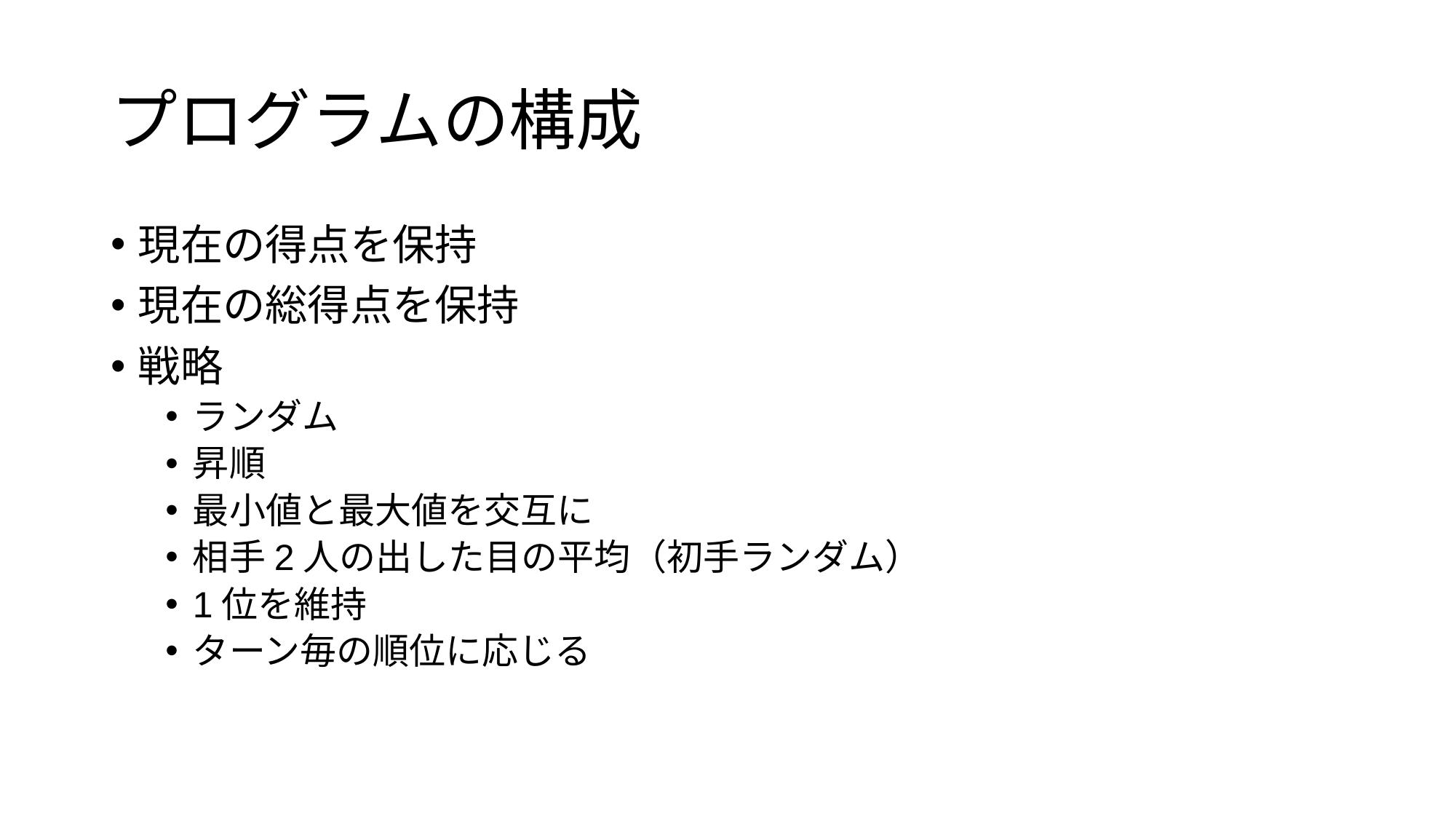

# プログラムの構成
現在の得点を保持
現在の総得点を保持
戦略
ランダム
昇順
最小値と最大値を交互に
相手2人の出した目の平均（初手ランダム）
1位を維持
ターン毎の順位に応じる